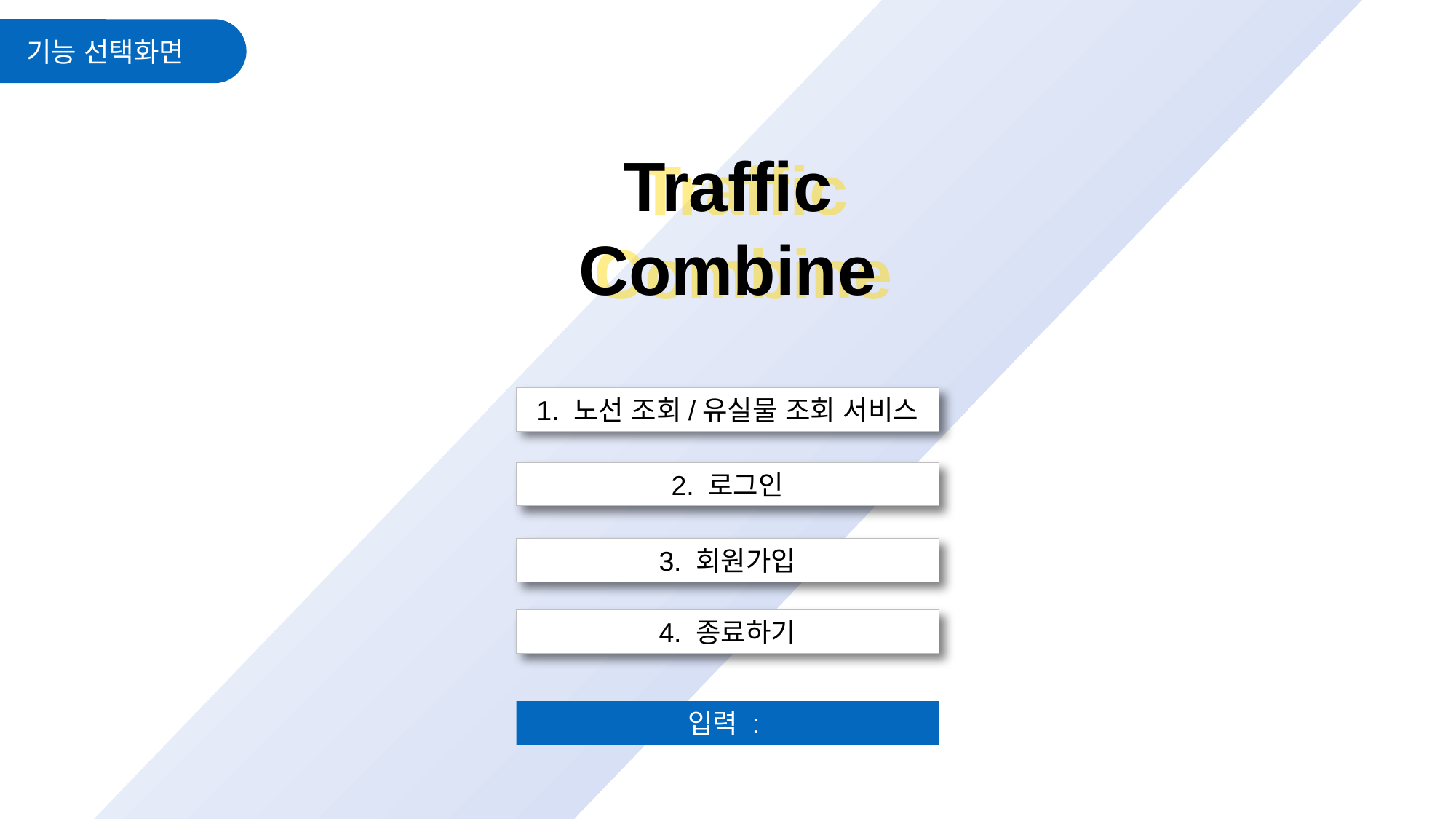

기능 선택화면
Traffic
Combine
Traffic
Combine
1. 노선 조회/유실물 조회 서비스
2. 로그인
3. 회원가입
4. 종료하기
입력 :